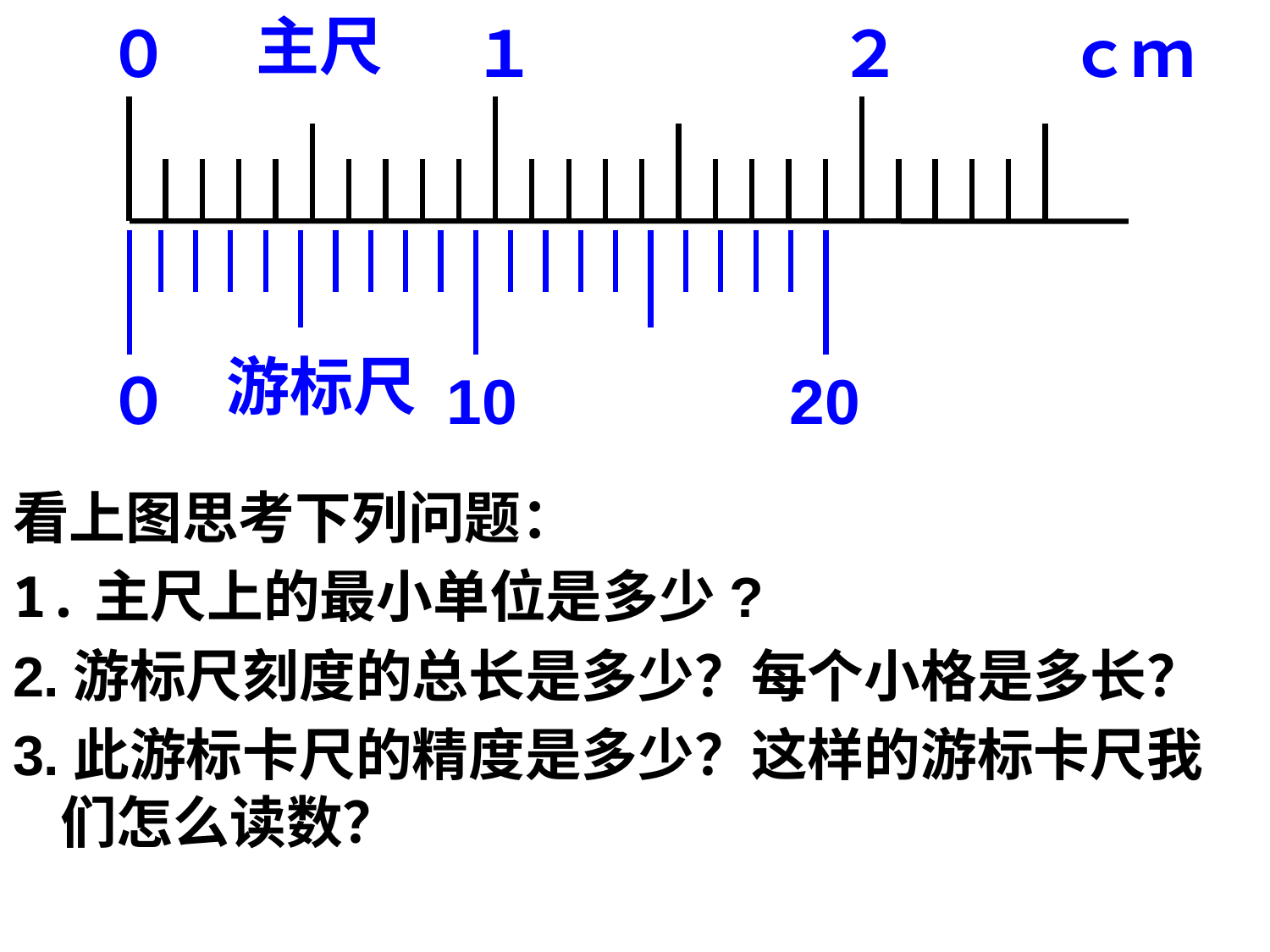

主尺
０
１
２
ｃｍ
游标尺
０
10
20

看上图思考下列问题：
1.主尺上的最小单位是多少?
2.游标尺刻度的总长是多少？每个小格是多长？
3.此游标卡尺的精度是多少？这样的游标卡尺我们怎么读数？